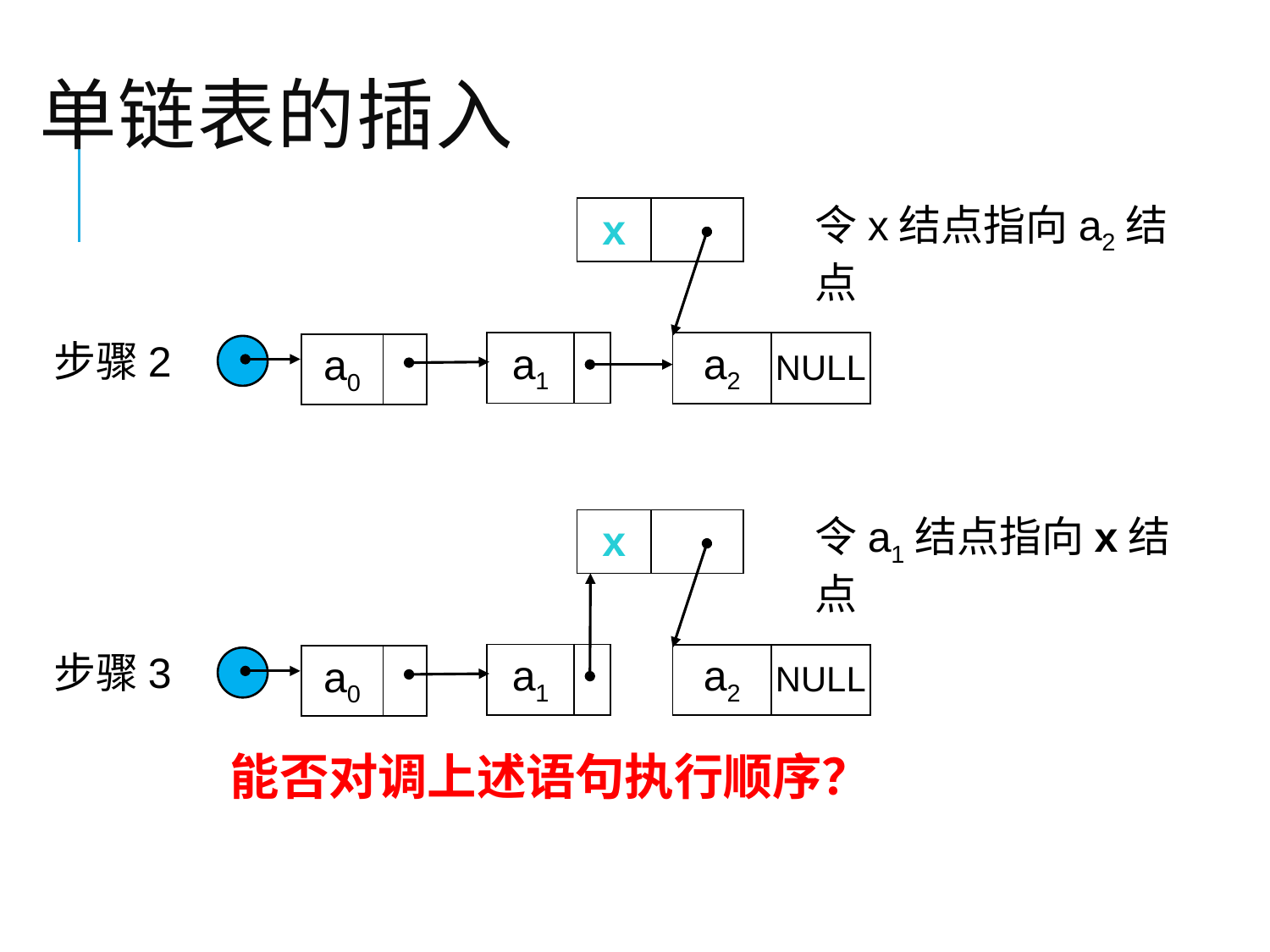

# 单链表的插入
令x结点指向a2结点
| x |  |
| --- | --- |
步骤2
| a1 |  |
| --- | --- |
| a2 | NULL |
| --- | --- |
| a0 |  |
| --- | --- |

令a1结点指向x结点
| x |  |
| --- | --- |
步骤3
| a1 |  |
| --- | --- |
| a2 | NULL |
| --- | --- |
| a0 |  |
| --- | --- |

能否对调上述语句执行顺序？

不能，会“断链”现象